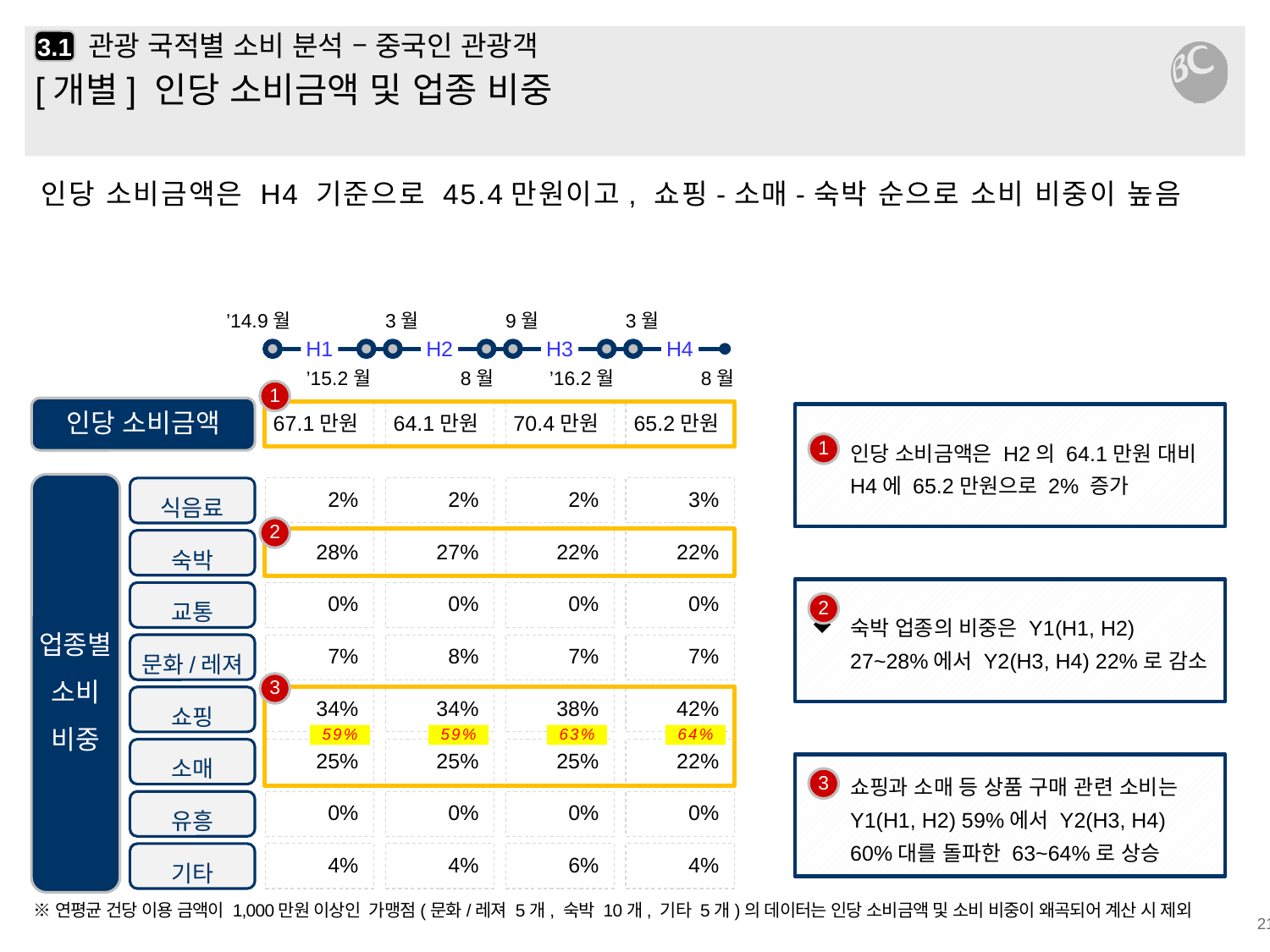

# 관광 국적별 소비 분석 – 중국인 관광객
3.1
[개별] 인당 소비금액 및 업종 비중
인당 소비금액은 H4 기준으로 45.4만원이고, 쇼핑-소매-숙박 순으로 소비 비중이 높음
’14.9월
3월
9월
’16.2월
3월
8월
H1
H2
H3
H4

’15.2월
8월
1
인당 소비금액
67.1만원
64.1만원
70.4만원
65.2만원

인당 소비금액은 H2의 64.1만원 대비 H4에 65.2만원으로 2% 증가
1
업종별 소비 비중
식음료
2%
28%
0%
7%
34%
25%
0%
4%
2%
27%
0%
8%
34%
25%
0%
4%
2%
22%
0%
7%
38%
25%
0%
6%
3%
22%
0%
7%
42%
22%
0%
4%
2

숙박
숙박 업종의 비중은 Y1(H1, H2) 27~28%에서 Y2(H3, H4) 22%로 감소
교통
2
문화/레져
3

쇼핑
59%
59%
63%
64%
소매
쇼핑과 소매 등 상품 구매 관련 소비는 Y1(H1, H2) 59%에서 Y2(H3, H4) 60%대를 돌파한 63~64%로 상승
3
유흥
기타
※연평균 건당 이용 금액이 1,000만원 이상인  가맹점(문화/레져 5개, 숙박 10개, 기타 5개)의 데이터는 인당 소비금액 및 소비 비중이 왜곡되어 계산 시 제외